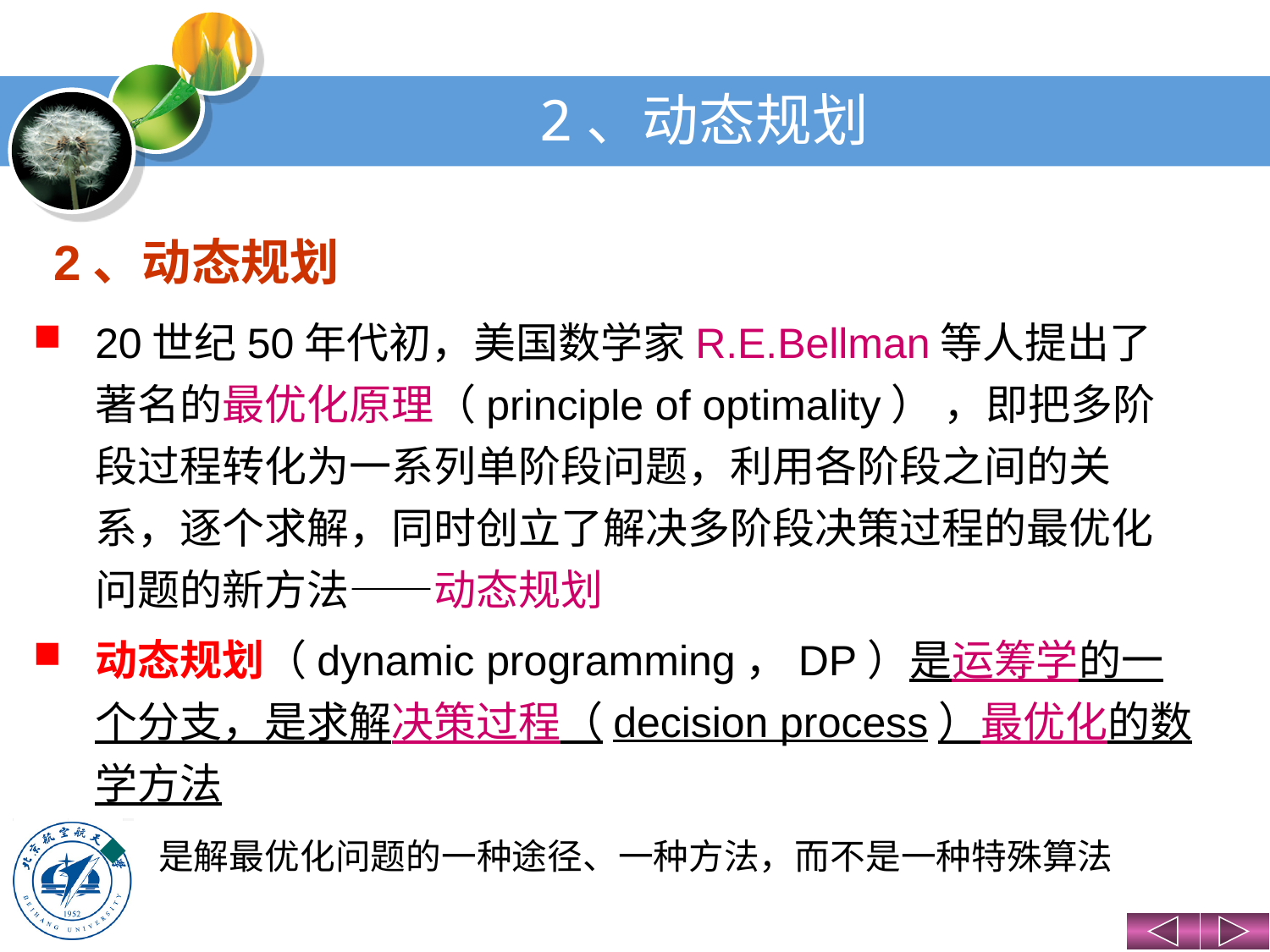

# 2、动态规划
2、动态规划
20世纪50年代初，美国数学家R.E.Bellman等人提出了著名的最优化原理（principle of optimality） ，即把多阶段过程转化为一系列单阶段问题，利用各阶段之间的关系，逐个求解，同时创立了解决多阶段决策过程的最优化问题的新方法——动态规划
动态规划（dynamic programming，DP）是运筹学的一个分支，是求解决策过程（decision process）最优化的数学方法
是解最优化问题的一种途径、一种方法，而不是一种特殊算法
93